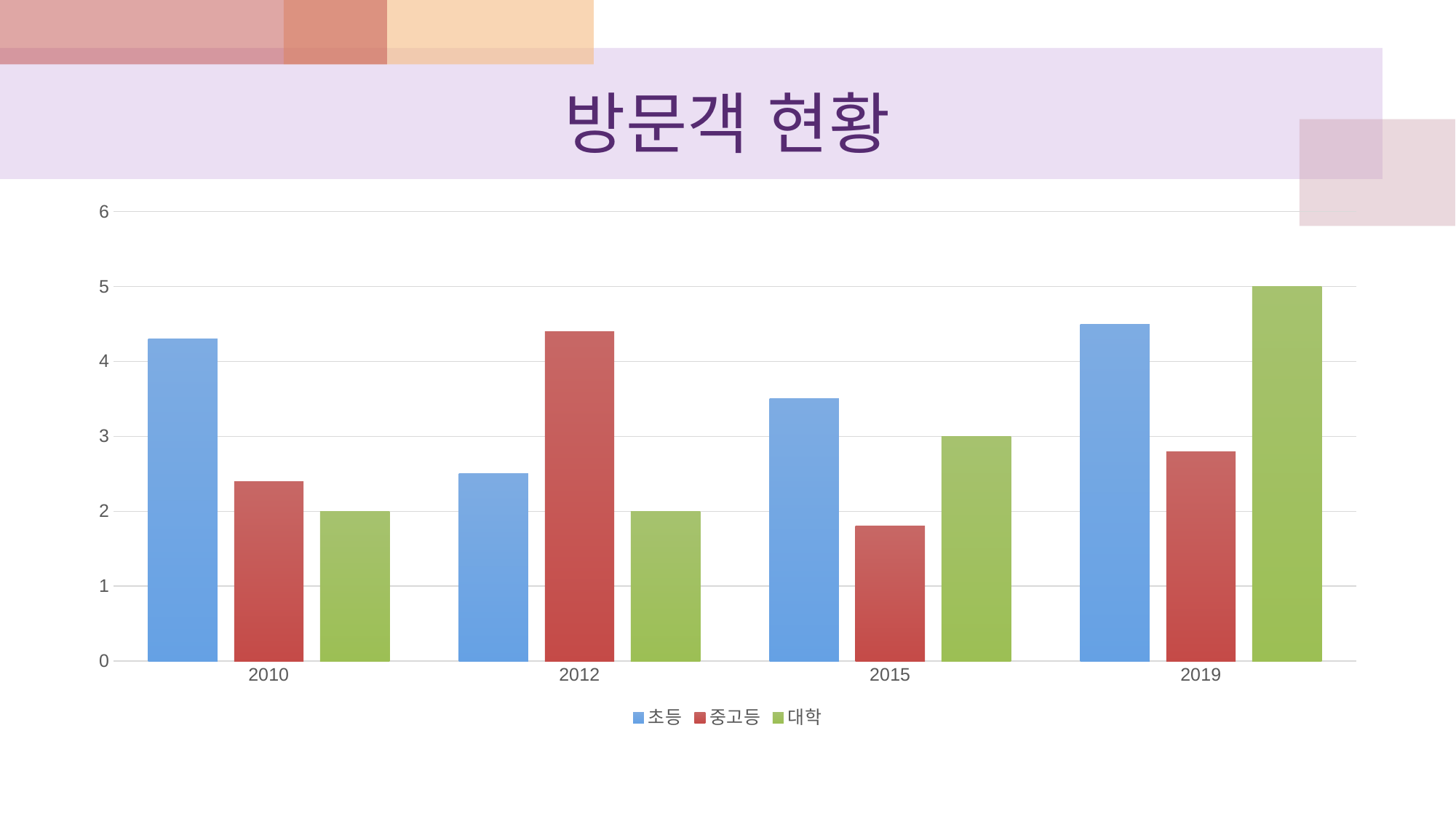

# 방문객 현황

### Chart

| Category | 초등 | 중고등 | 대학 |
|---|---|---|---|
| 2010 | 4.3 | 2.4 | 2.0 |
| 2012 | 2.5 | 4.4 | 2.0 |
| 2015 | 3.5 | 1.8 | 3.0 |
| 2019 | 4.5 | 2.8 | 5.0 |